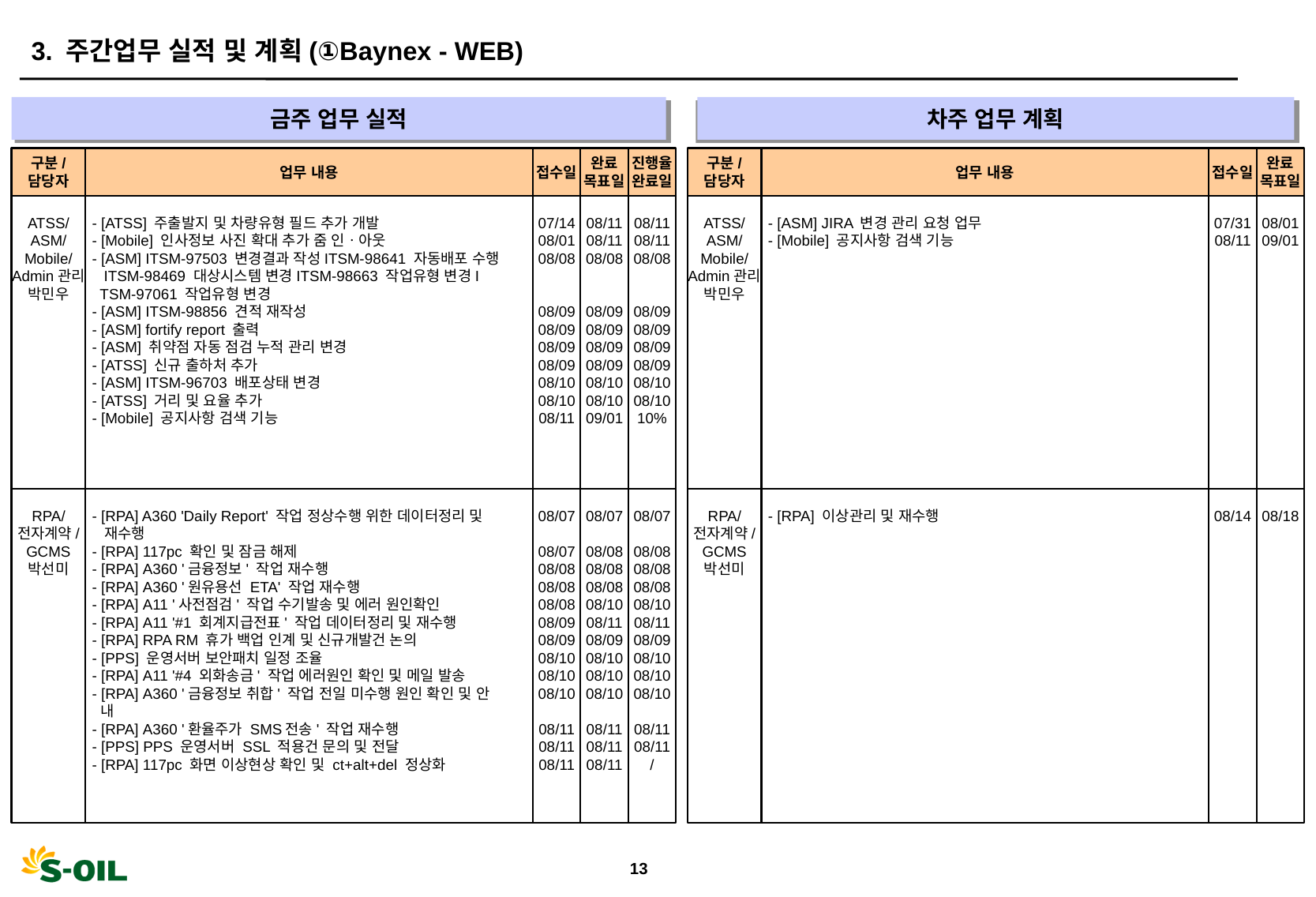

3. 주간업무 실적 및 계획(①Baynex - WEB)
금주 업무 실적
차주 업무 계획
" "
" "
구분/
담당자
업무 내용
접수일
완료
목표일
진행율
완료일
구분/
담당자
업무 내용
접수일
완료
목표일
ATSS/
ASM/
Mobile/
Admin관리
박민우

- [ATSS] 주출발지 및 차량유형 필드 추가 개발
- [Mobile] 인사정보 사진 확대 추가 줌 인ㆍ아웃
- [ASM] ITSM-97503 변경결과 작성ITSM-98641 자동배포 수행
  ITSM-98469 대상시스템 변경ITSM-98663 작업유형 변경I
  TSM-97061 작업유형 변경
- [ASM] ITSM-98856 견적 재작성
- [ASM] fortify report 출력
- [ASM] 취약점 자동 점검 누적 관리 변경
- [ATSS] 신규 출하처 추가
- [ASM] ITSM-96703 배포상태 변경
- [ATSS] 거리 및 요율 추가
- [Mobile] 공지사항 검색 기능
07/14
08/01
08/08
08/09
08/09
08/09
08/09
08/10
08/10
08/11
08/11
08/11
08/08
08/09
08/09
08/09
08/09
08/10
08/10
09/01
08/11
08/11
08/08
08/09
08/09
08/09
08/09
08/10
08/10
10%
ATSS/
ASM/
Mobile/
Admin관리
박민우

- [ASM] JIRA 변경 관리 요청 업무
- [Mobile] 공지사항 검색 기능
07/31
08/11
08/01
09/01
RPA/
전자계약/
GCMS
박선미

- [RPA] A360 'Daily Report' 작업 정상수행 위한 데이터정리 및
   재수행
- [RPA] 117pc 확인 및 잠금 해제
- [RPA] A360 '금융정보' 작업 재수행
- [RPA] A360 '원유용선 ETA' 작업 재수행
- [RPA] A11 '사전점검' 작업 수기발송 및 에러 원인확인
- [RPA] A11 '#1 회계지급전표' 작업 데이터정리 및 재수행
- [RPA] RPA RM 휴가 백업 인계 및 신규개발건 논의
- [PPS] 운영서버 보안패치 일정 조율
- [RPA] A11 '#4 외화송금' 작업 에러원인 확인 및 메일 발송
- [RPA] A360 '금융정보 취합' 작업 전일 미수행 원인 확인 및 안
  내
- [RPA] A360 '환율주가 SMS전송' 작업 재수행
- [PPS] PPS 운영서버 SSL 적용건 문의 및 전달
- [RPA] 117pc 화면 이상현상 확인 및 ct+alt+del 정상화
08/07
08/07
08/08
08/08
08/08
08/09
08/09
08/10
08/10
08/10
08/11
08/11
08/11
08/07
08/08
08/08
08/08
08/10
08/11
08/09
08/10
08/10
08/10
08/11
08/11
08/11
08/07
08/08
08/08
08/08
08/10
08/11
08/09
08/10
08/10
08/10
08/11
08/11
/
RPA/
전자계약/
GCMS
박선미

- [RPA] 이상관리 및 재수행
08/14
08/18